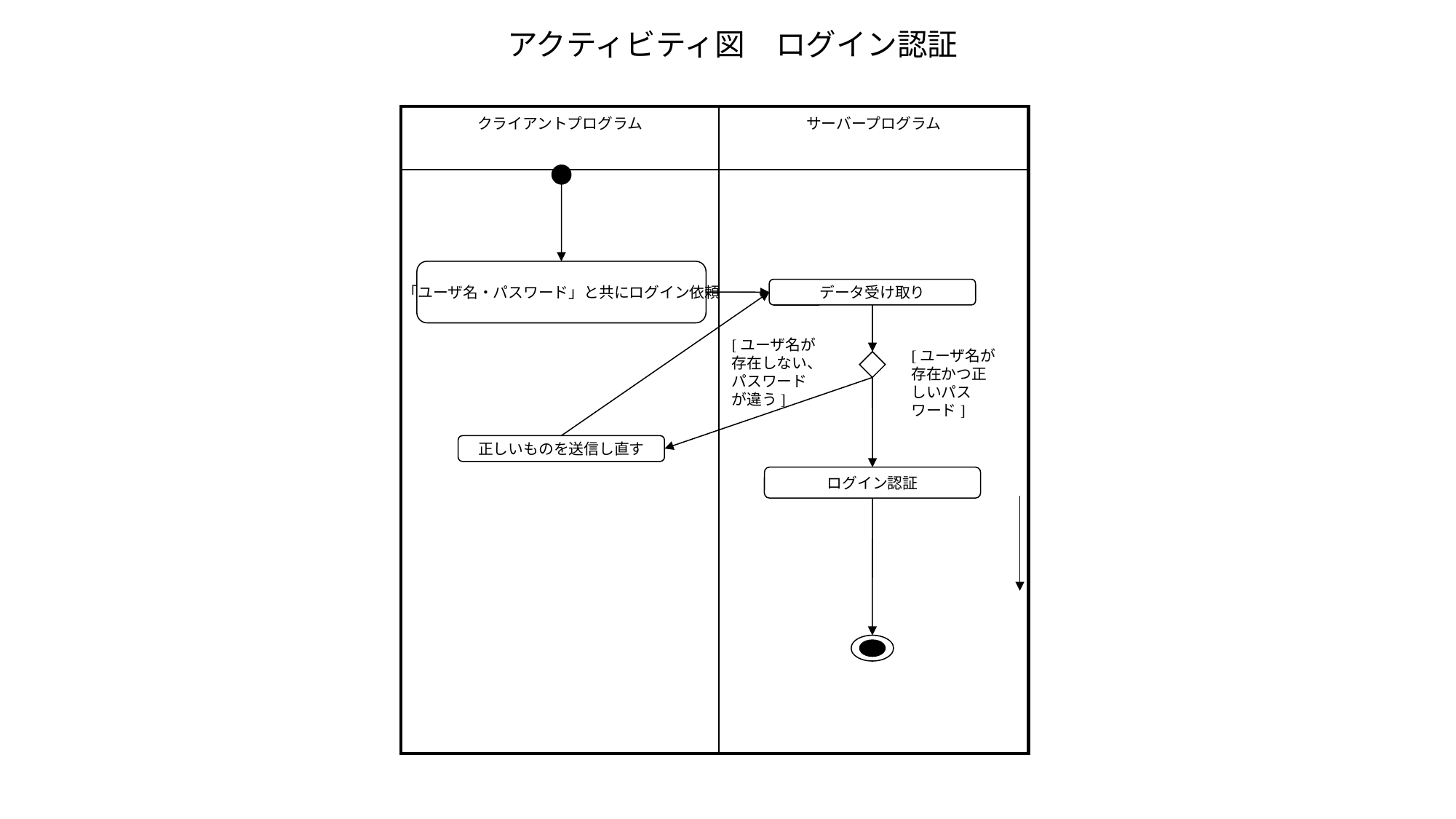

# アクティビティ図　ログイン認証
| クライアントプログラム | サーバープログラム |
| --- | --- |
|  |  |

「ユーザ名・パスワード」と共にログイン依頼
データ受け取り
[ユーザ名が存在しない、パスワードが違う]
[ユーザ名が存在かつ正しいパスワード]

正しいものを送信し直す
ログイン認証